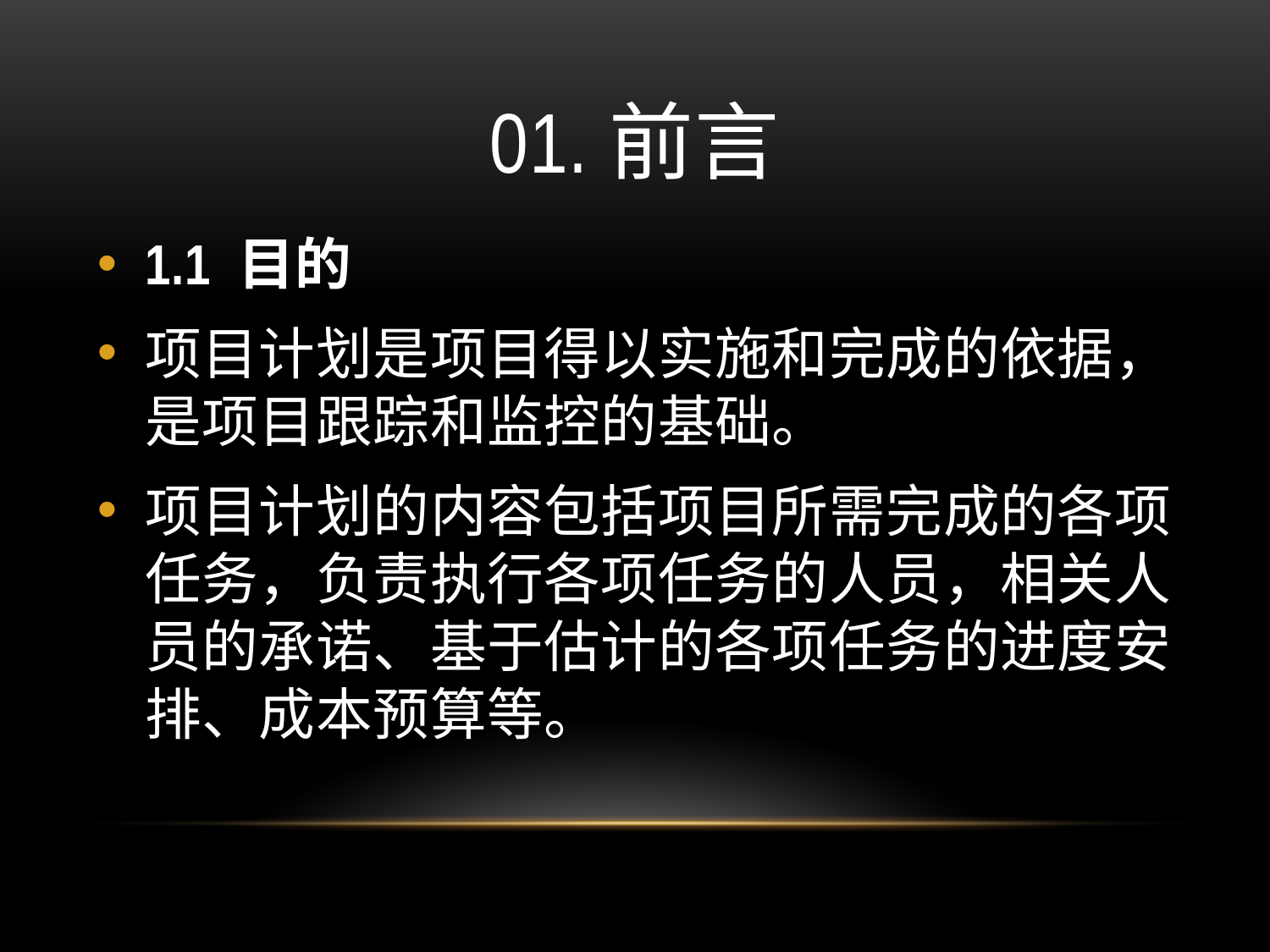

# 01.前言
1.1 目的
项目计划是项目得以实施和完成的依据，是项目跟踪和监控的基础。
项目计划的内容包括项目所需完成的各项任务，负责执行各项任务的人员，相关人员的承诺、基于估计的各项任务的进度安排、成本预算等。